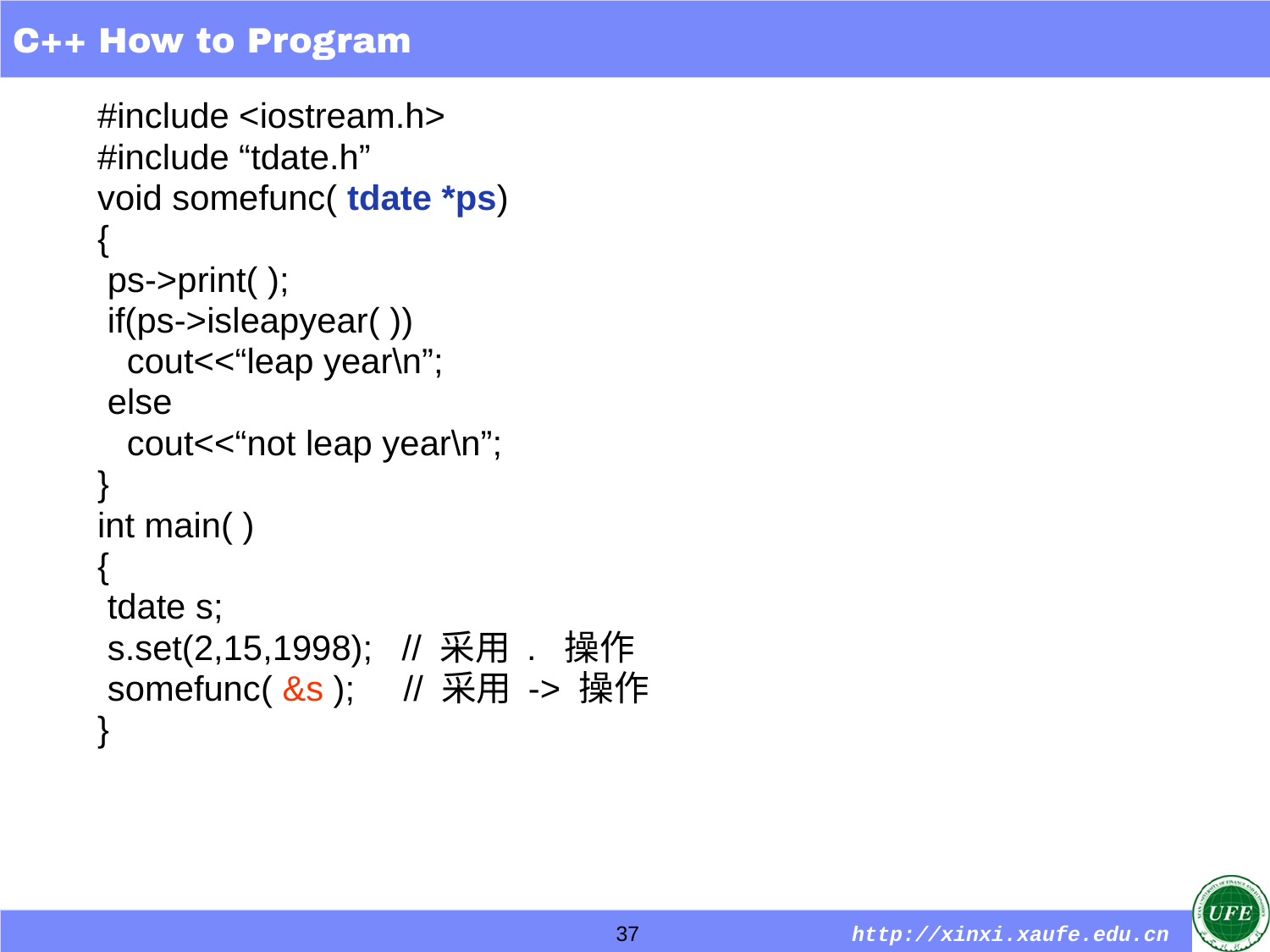

#include <iostream.h>
#include “tdate.h”
void somefunc( tdate *ps)
{
 ps->print( );
 if(ps->isleapyear( ))
   cout<<“leap year\n”;
 else
   cout<<“not leap year\n”;
}
int main( )
{
 tdate s;
 s.set(2,15,1998);   // 采用 .  操作
 somefunc( &s );     // 采用 -> 操作
}
37